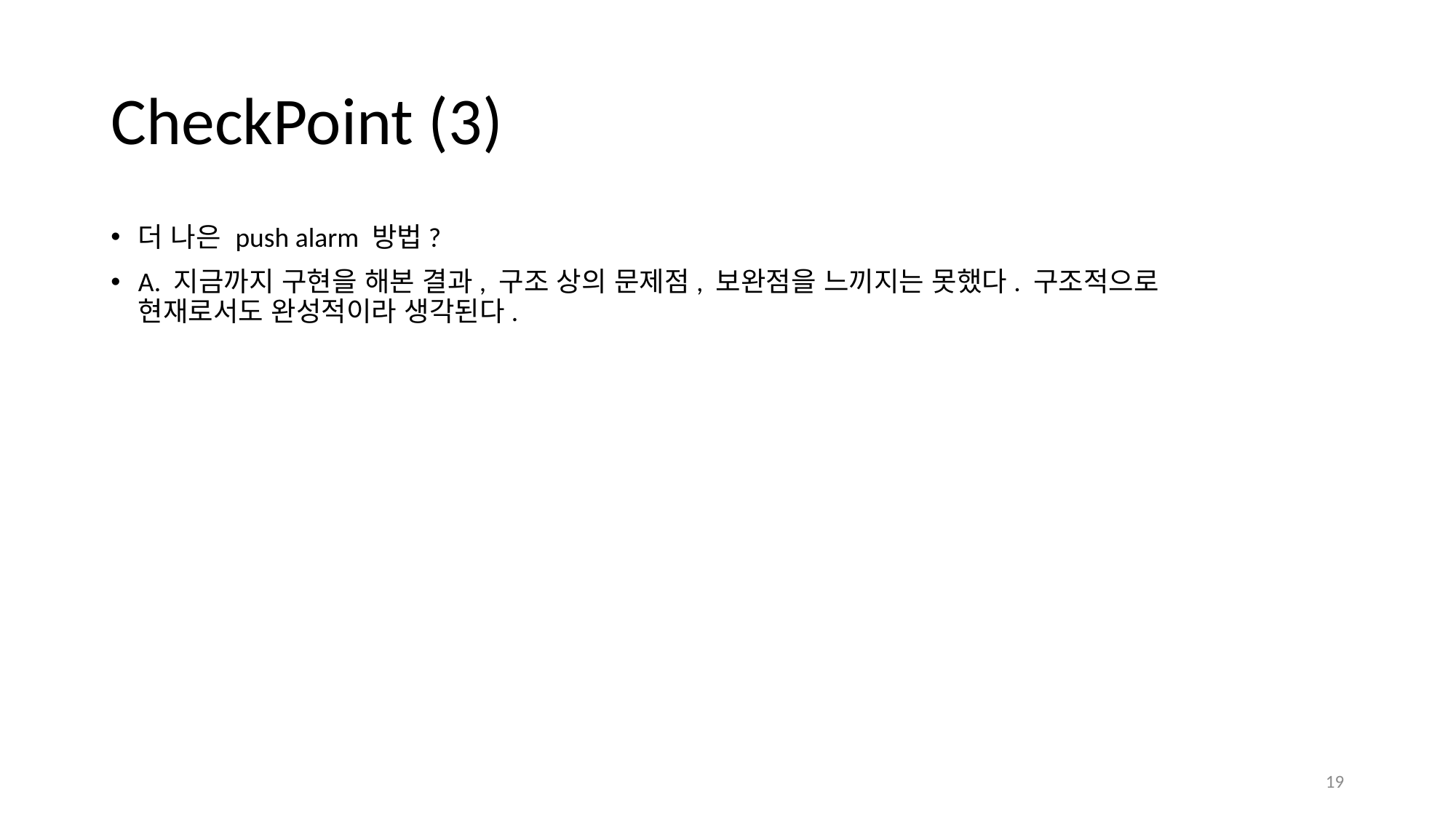

# CheckPoint (3)
더 나은 push alarm 방법?
A. 지금까지 구현을 해본 결과, 구조 상의 문제점, 보완점을 느끼지는 못했다. 구조적으로 현재로서도 완성적이라 생각된다.
19